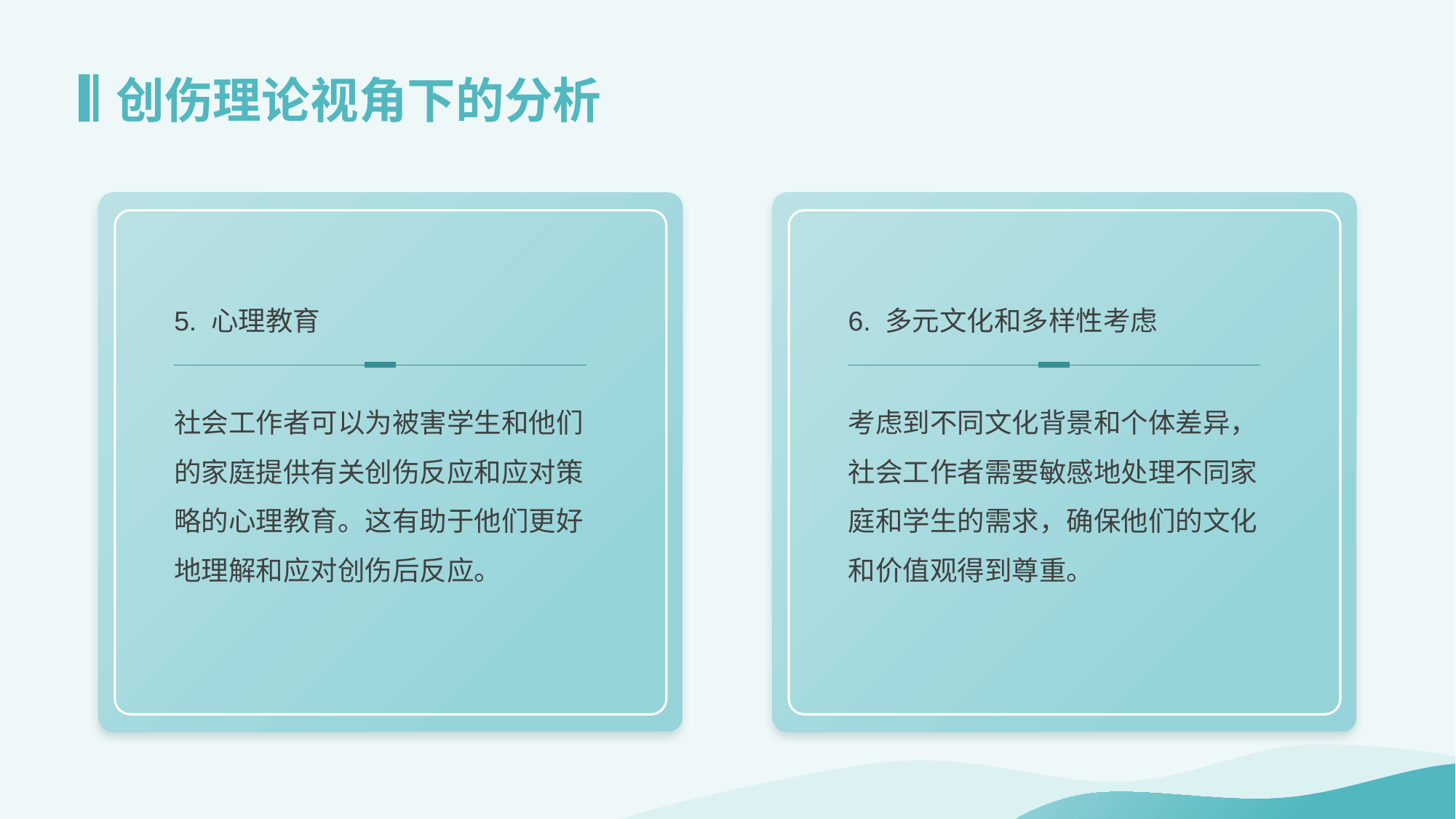

# 创伤理论视角下的分析

5. 心理教育
6. 多元文化和多样性考虑
社会工作者可以为被害学生和他们的家庭提供有关创伤反应和应对策略的心理教育。这有助于他们更好地理解和应对创伤后反应。
考虑到不同文化背景和个体差异，社会工作者需要敏感地处理不同家庭和学生的需求，确保他们的文化和价值观得到尊重。